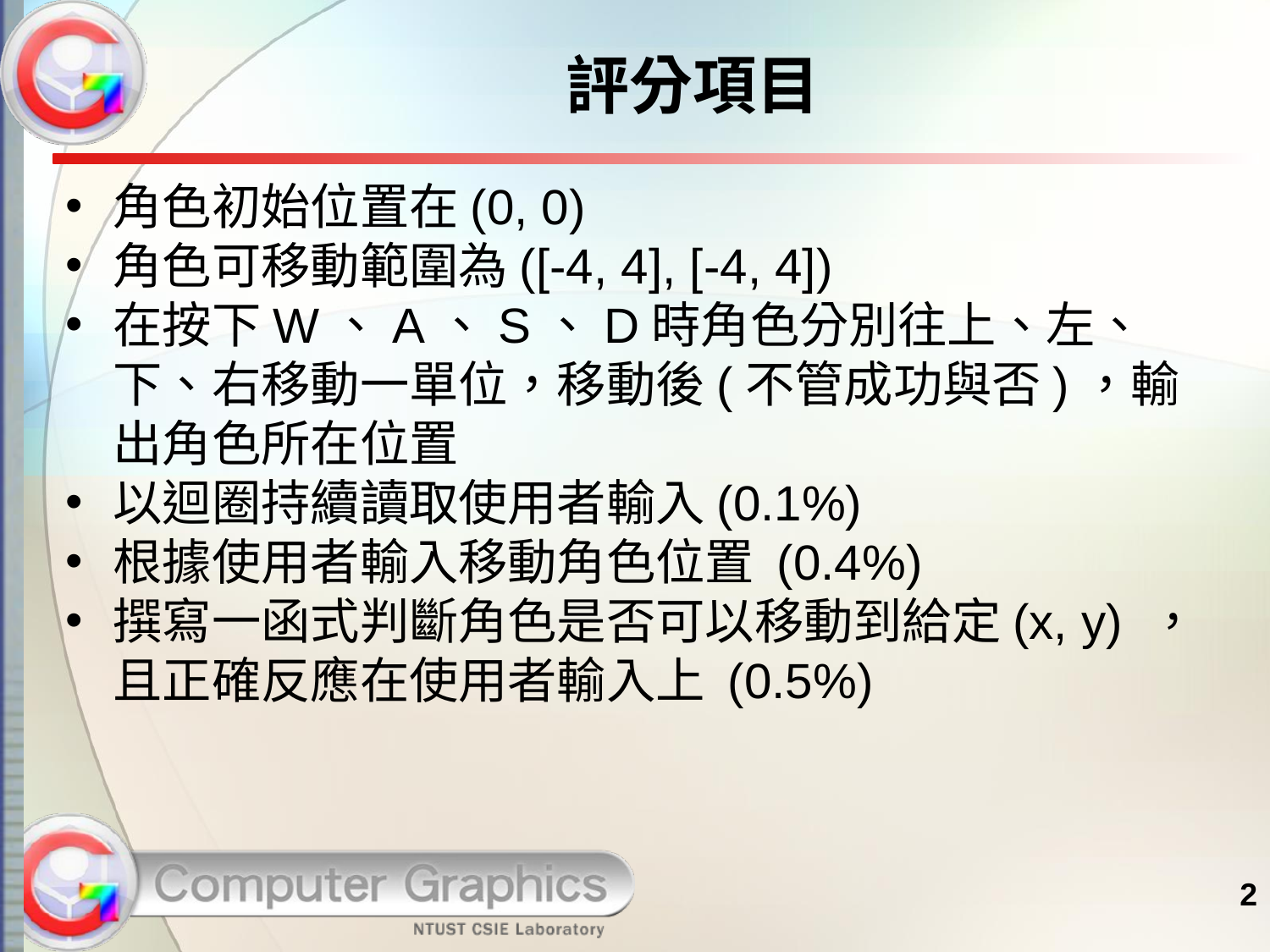

評分項目
角色初始位置在(0, 0)
角色可移動範圍為([-4, 4], [-4, 4])
在按下W、A、S、D時角色分別往上、左、下、右移動一單位，移動後(不管成功與否)，輸出角色所在位置
以迴圈持續讀取使用者輸入(0.1%)
根據使用者輸入移動角色位置 (0.4%)
撰寫一函式判斷角色是否可以移動到給定(x, y) ，且正確反應在使用者輸入上 (0.5%)
2